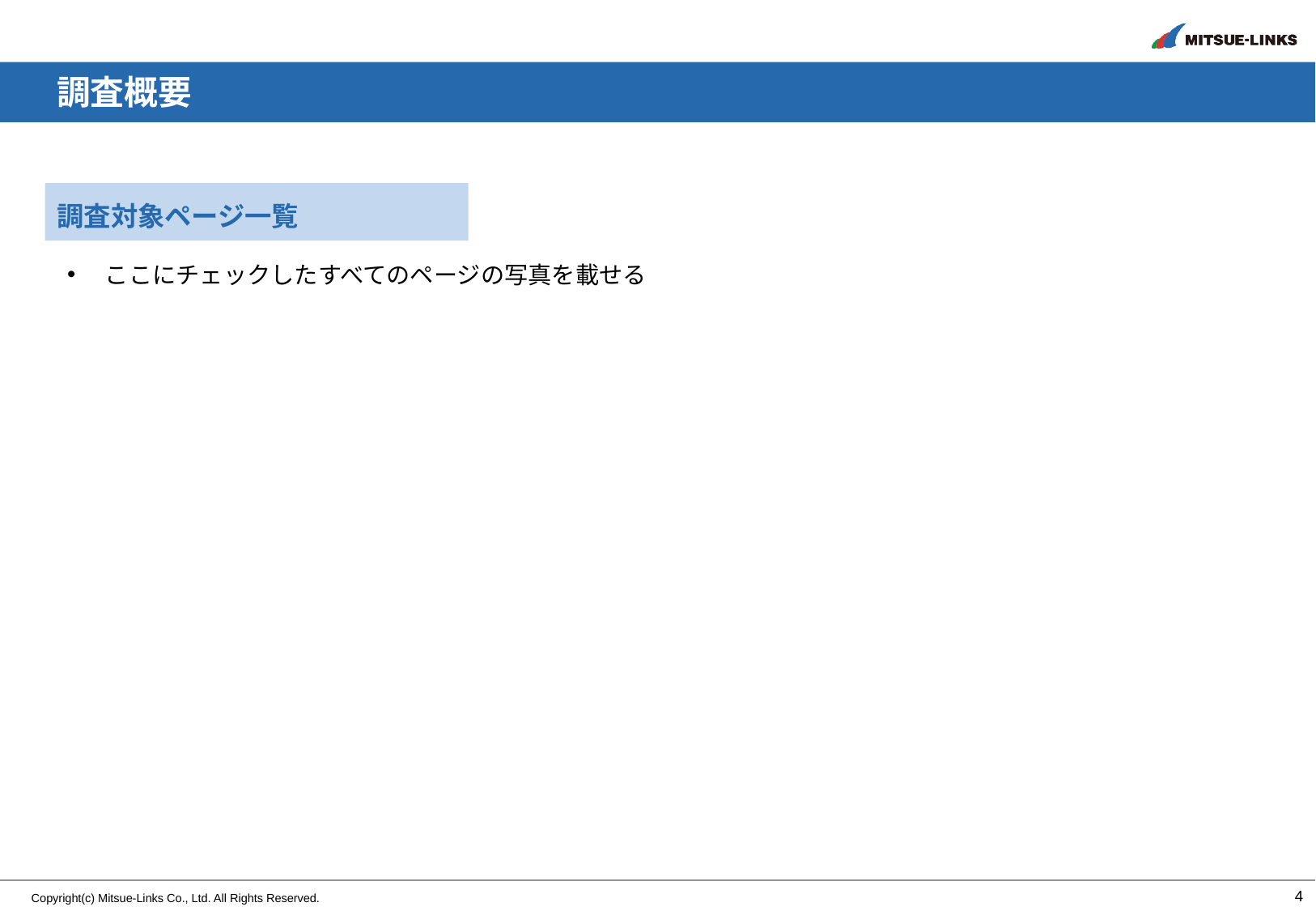

調査概要

調査対象ページ一覧
ここにチェックしたすべてのページの写真を載せる